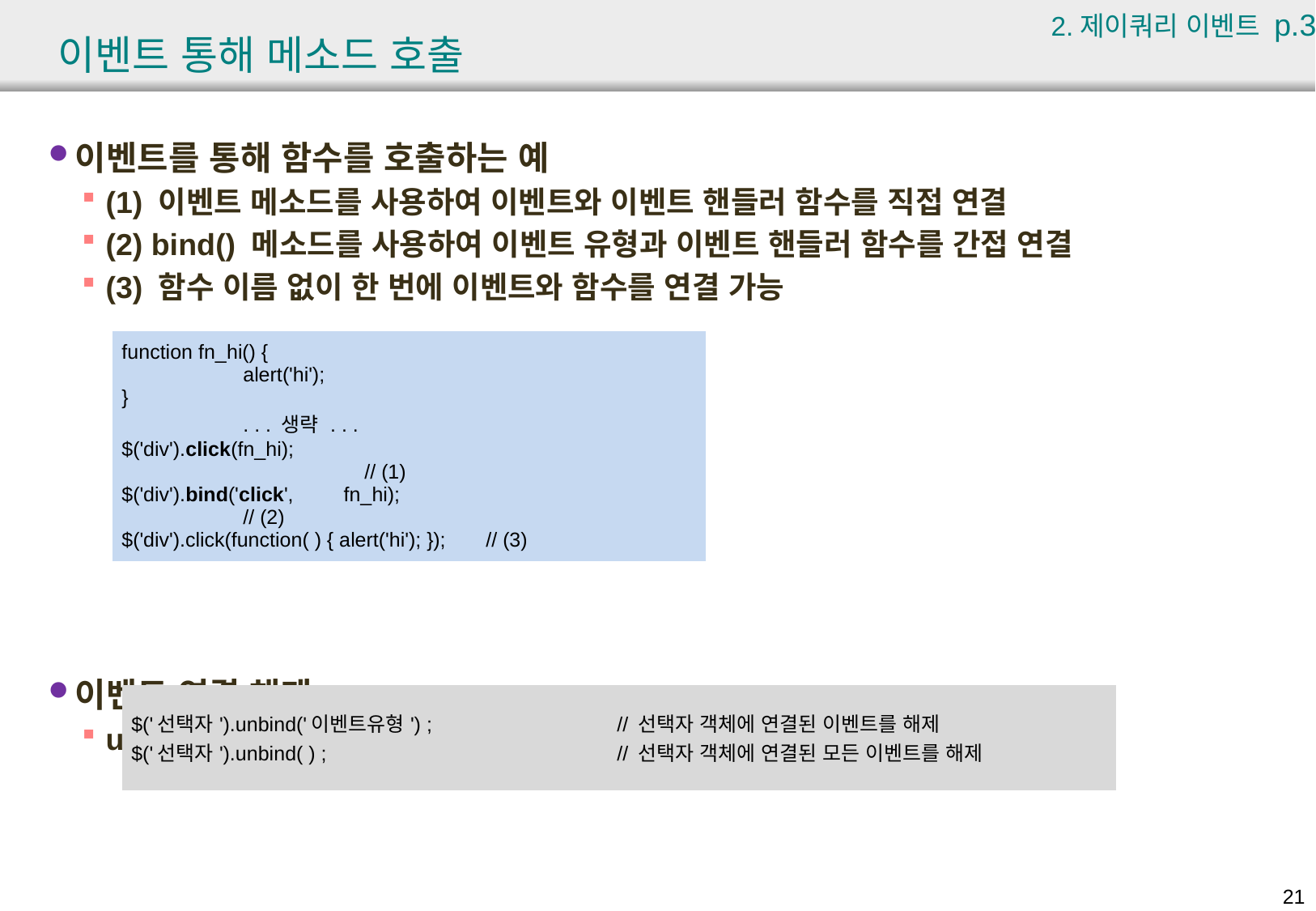

2.제이쿼리 이벤트 p.377
# 이벤트 통해 메소드 호출
이벤트를 통해 함수를 호출하는 예
(1) 이벤트 메소드를 사용하여 이벤트와 이벤트 핸들러 함수를 직접 연결
(2) bind() 메소드를 사용하여 이벤트 유형과 이벤트 핸들러 함수를 간접 연결
(3) 함수 이름 없이 한 번에 이벤트와 함수를 연결 가능

이벤트 연결 해제
unbind() 메소드를 이용

| function fn\_hi() { alert('hi'); } . . . 생략 . . . $('div').click(fn\_hi); // (1) $('div').bind('click', fn\_hi); // (2) $('div').click(function( ) { alert('hi'); }); // (3) |
| --- |
| $('선택자').unbind('이벤트유형') ; // 선택자 객체에 연결된 이벤트를 해제 $('선택자').unbind( ) ; // 선택자 객체에 연결된 모든 이벤트를 해제 |
| --- |